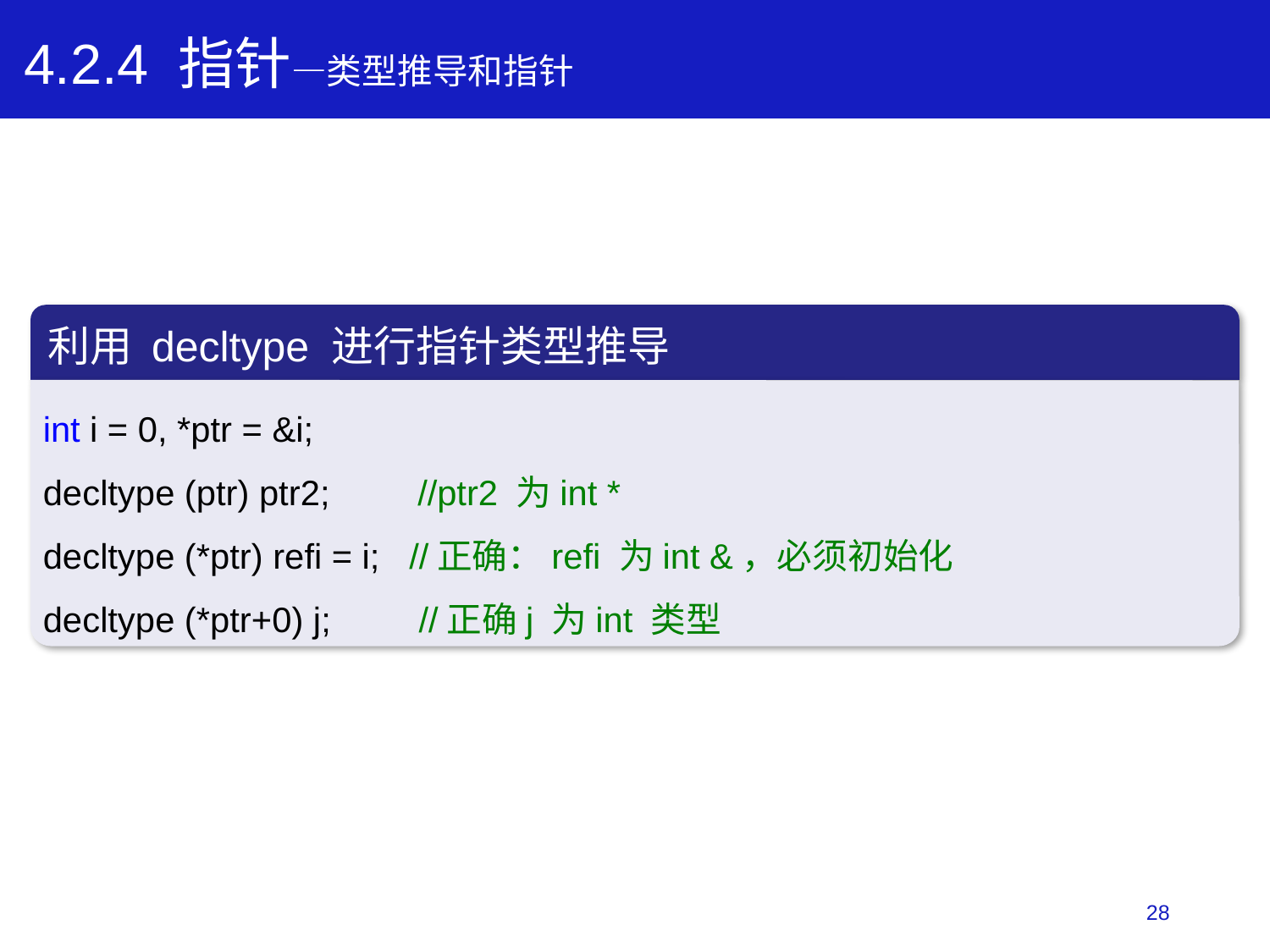

4.2.4 指针—类型推导和指针
学习目标
利用 decltype 进行指针类型推导
int i = 0, *ptr = &i;
decltype (ptr) ptr2;         //ptr2 为int *
decltype (*ptr) refi = i;   //正确：refi 为int &，必须初始化
decltype (*ptr+0) j;         //正确j 为int 类型
28